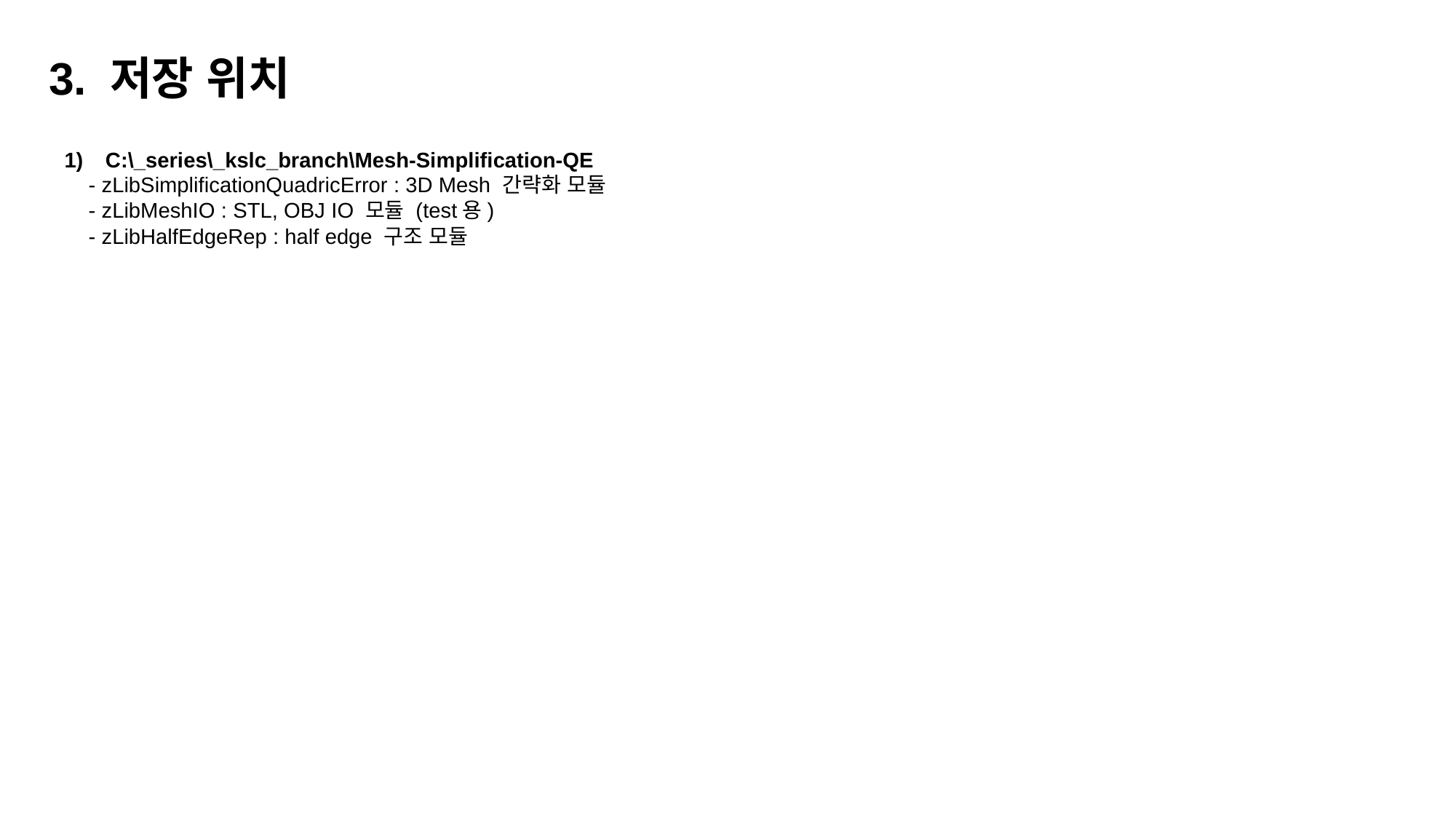

3. 저장 위치
C:\_series\_kslc_branch\Mesh-Simplification-QE
    - zLibSimplificationQuadricError : 3D Mesh 간략화 모듈
    - zLibMeshIO : STL, OBJ IO 모듈 (test용)
    - zLibHalfEdgeRep : half edge 구조 모듈